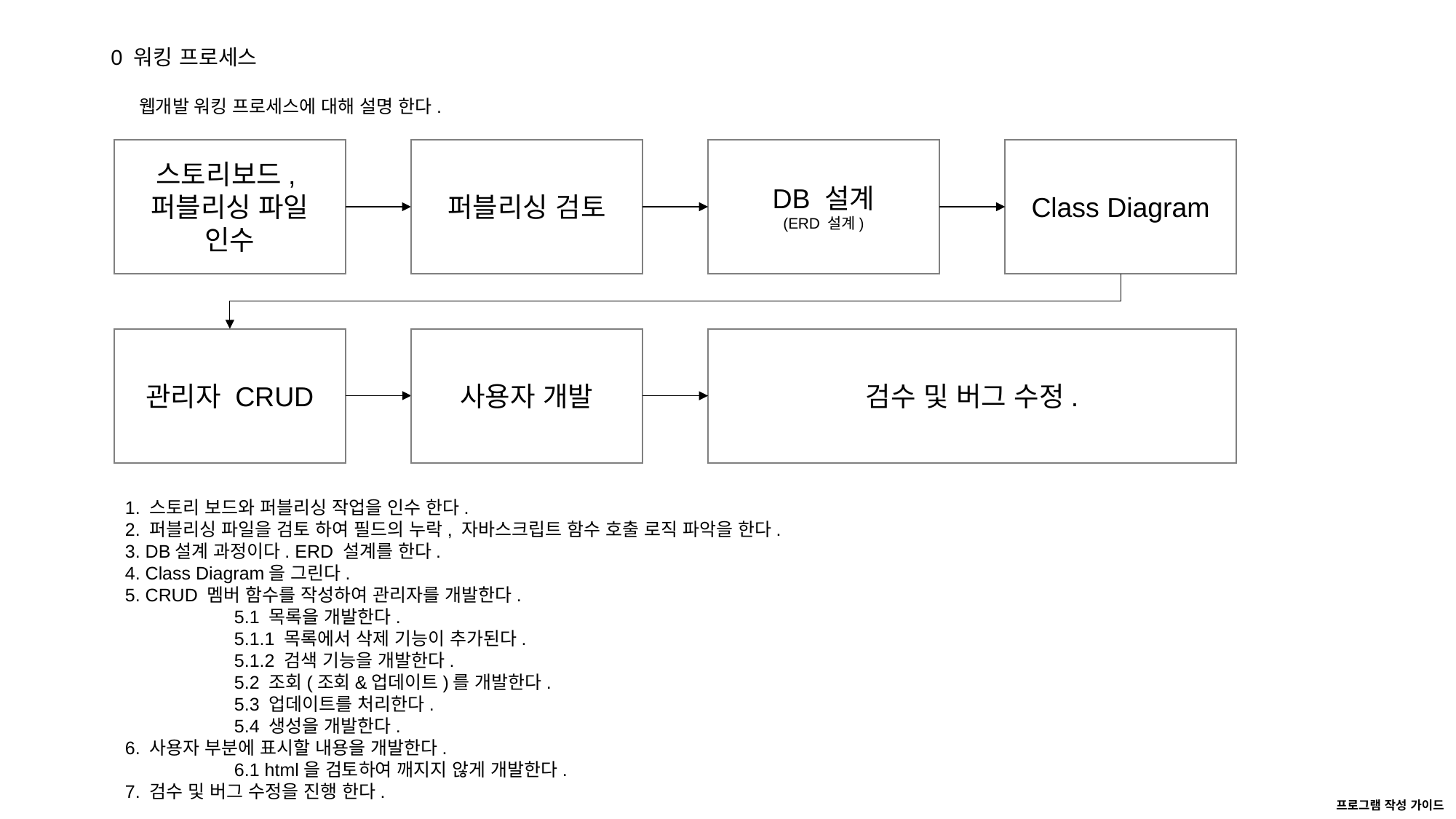

# 0 워킹 프로세스
웹개발 워킹 프로세스에 대해 설명 한다.
퍼블리싱 검토
DB 설계
(ERD 설계)
Class Diagram
스토리보드,
퍼블리싱 파일 인수
관리자 CRUD
검수 및 버그 수정.
사용자 개발
1. 스토리 보드와 퍼블리싱 작업을 인수 한다.
2. 퍼블리싱 파일을 검토 하여 필드의 누락, 자바스크립트 함수 호출 로직 파악을 한다.
3. DB설계 과정이다. ERD 설계를 한다.
4. Class Diagram을 그린다.
5. CRUD 멤버 함수를 작성하여 관리자를 개발한다.
	5.1 목록을 개발한다.
	5.1.1 목록에서 삭제 기능이 추가된다.
	5.1.2 검색 기능을 개발한다.
	5.2 조회(조회&업데이트)를 개발한다.
	5.3 업데이트를 처리한다.
	5.4 생성을 개발한다.
6. 사용자 부분에 표시할 내용을 개발한다.
 	6.1 html을 검토하여 깨지지 않게 개발한다.
7. 검수 및 버그 수정을 진행 한다.